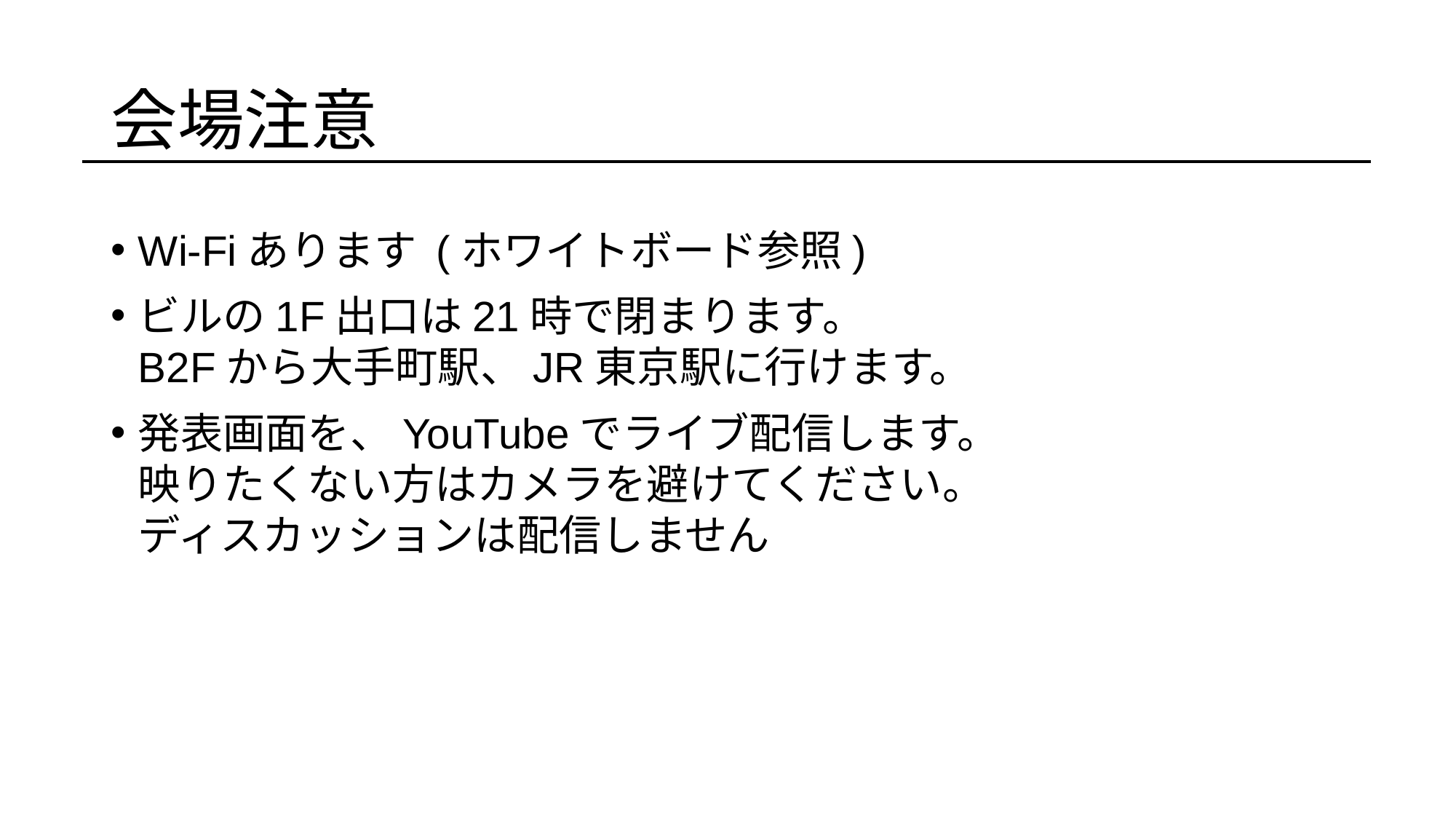

# 会場注意
Wi-Fiあります (ホワイトボード参照)
ビルの1F出口は21時で閉まります。
B2Fから大手町駅、JR東京駅に行けます。
発表画面を、YouTubeでライブ配信します。
映りたくない方はカメラを避けてください。
ディスカッションは配信しません